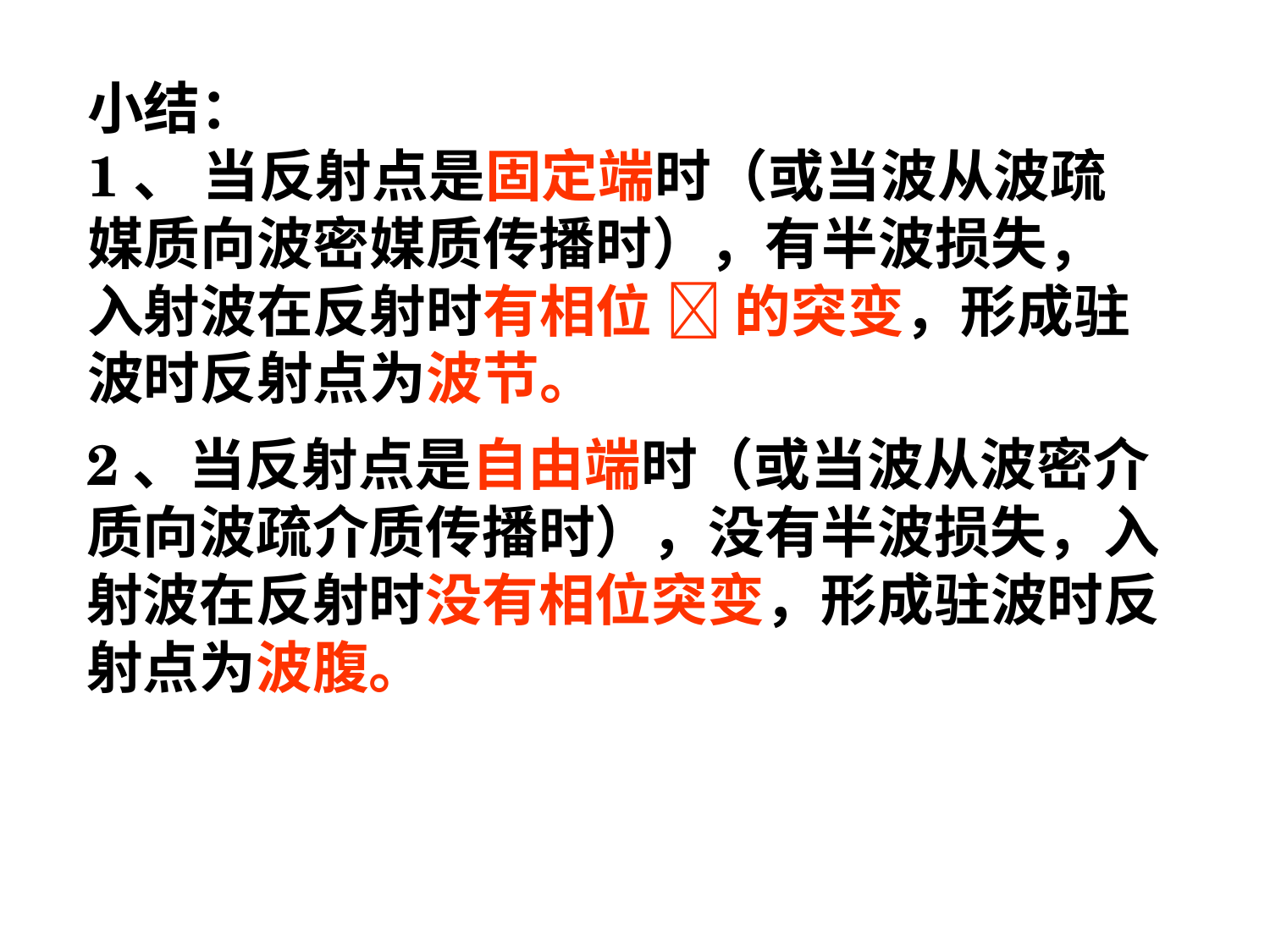

小结：
1、 当反射点是固定端时（或当波从波疏媒质向波密媒质传播时），有半波损失，入射波在反射时有相位 π 的突变，形成驻波时反射点为波节。
2、当反射点是自由端时（或当波从波密介质向波疏介质传播时），没有半波损失，入射波在反射时没有相位突变，形成驻波时反射点为波腹。